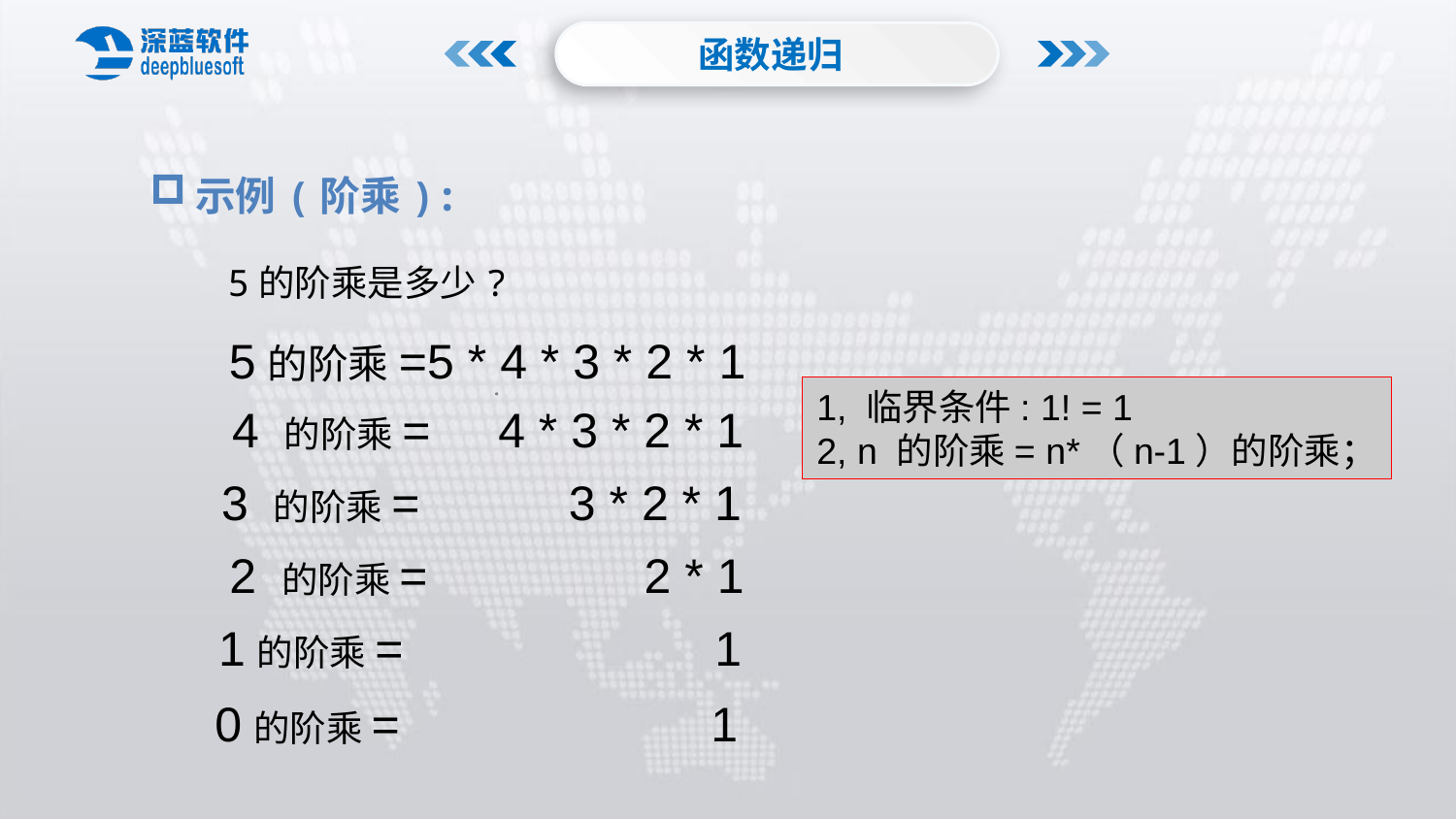

函数递归

示例(阶乘):
  5的阶乘是多少?

 5的阶乘=5 * 4 * 3 * 2 * 1
1, 临界条件: 1! = 1
2, n 的阶乘= n*（n-1）的阶乘；
4 的阶乘=     4 * 3 * 2 * 1

3 的阶乘=           3 * 2 * 1
2 的阶乘=                2 * 1
1的阶乘=                       1
0的阶乘=                       1